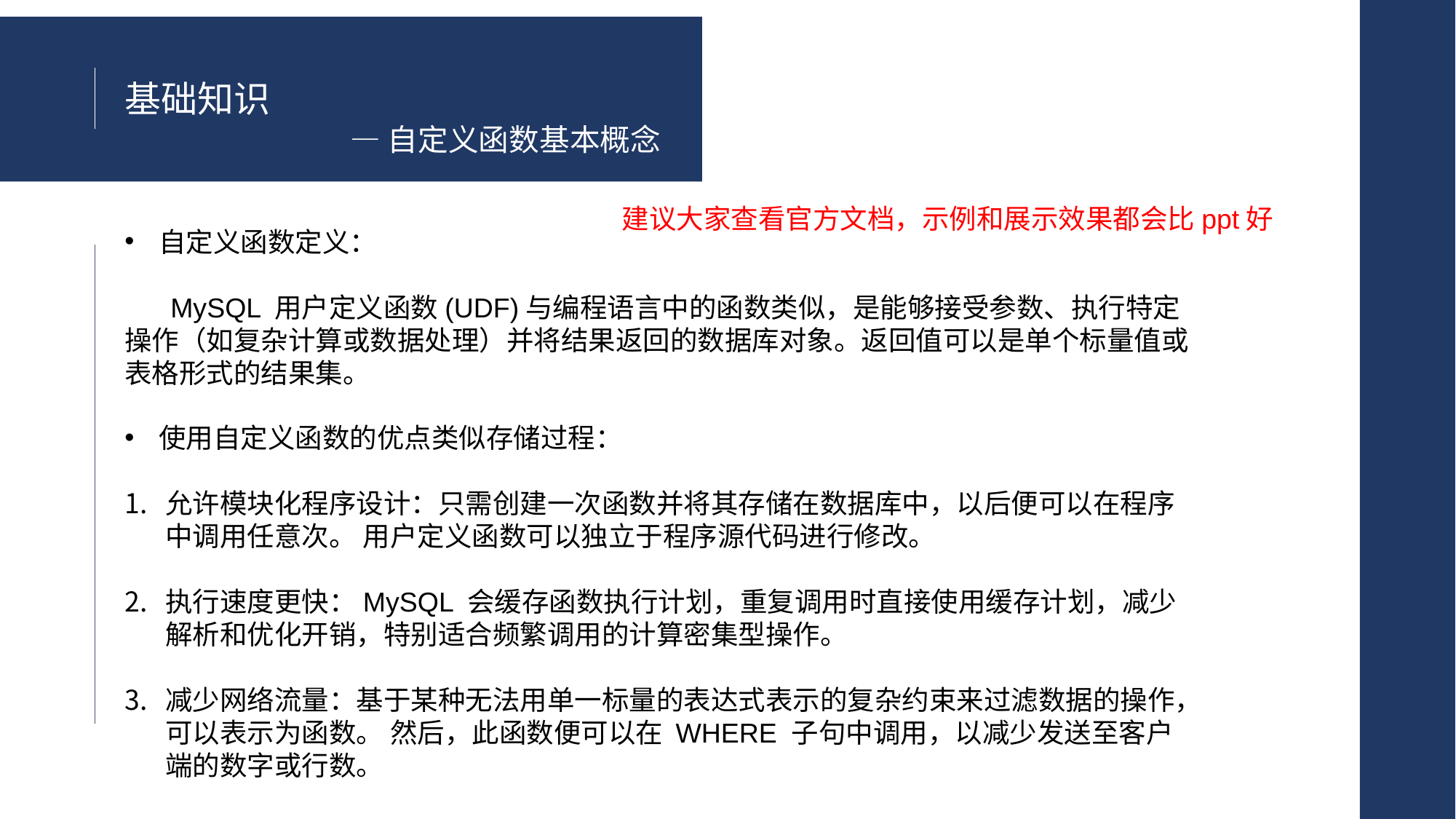

基础知识
—自定义函数基本概念

建议大家查看官方文档，示例和展示效果都会比ppt好
自定义函数定义：

      MySQL 用户定义函数(UDF)与编程语言中的函数类似，是能够接受参数、执行特定操作（如复杂计算或数据处理）并将结果返回的数据库对象。返回值可以是单个标量值或表格形式的结果集。
使用自定义函数的优点类似存储过程：

允许模块化程序设计：只需创建一次函数并将其存储在数据库中，以后便可以在程序中调用任意次。 用户定义函数可以独立于程序源代码进行修改。

执行速度更快：MySQL 会缓存函数执行计划，重复调用时直接使用缓存计划，减少解析和优化开销，特别适合频繁调用的计算密集型操作。

减少网络流量：基于某种无法用单一标量的表达式表示的复杂约束来过滤数据的操作，可以表示为函数。 然后，此函数便可以在 WHERE 子句中调用，以减少发送至客户端的数字或行数。